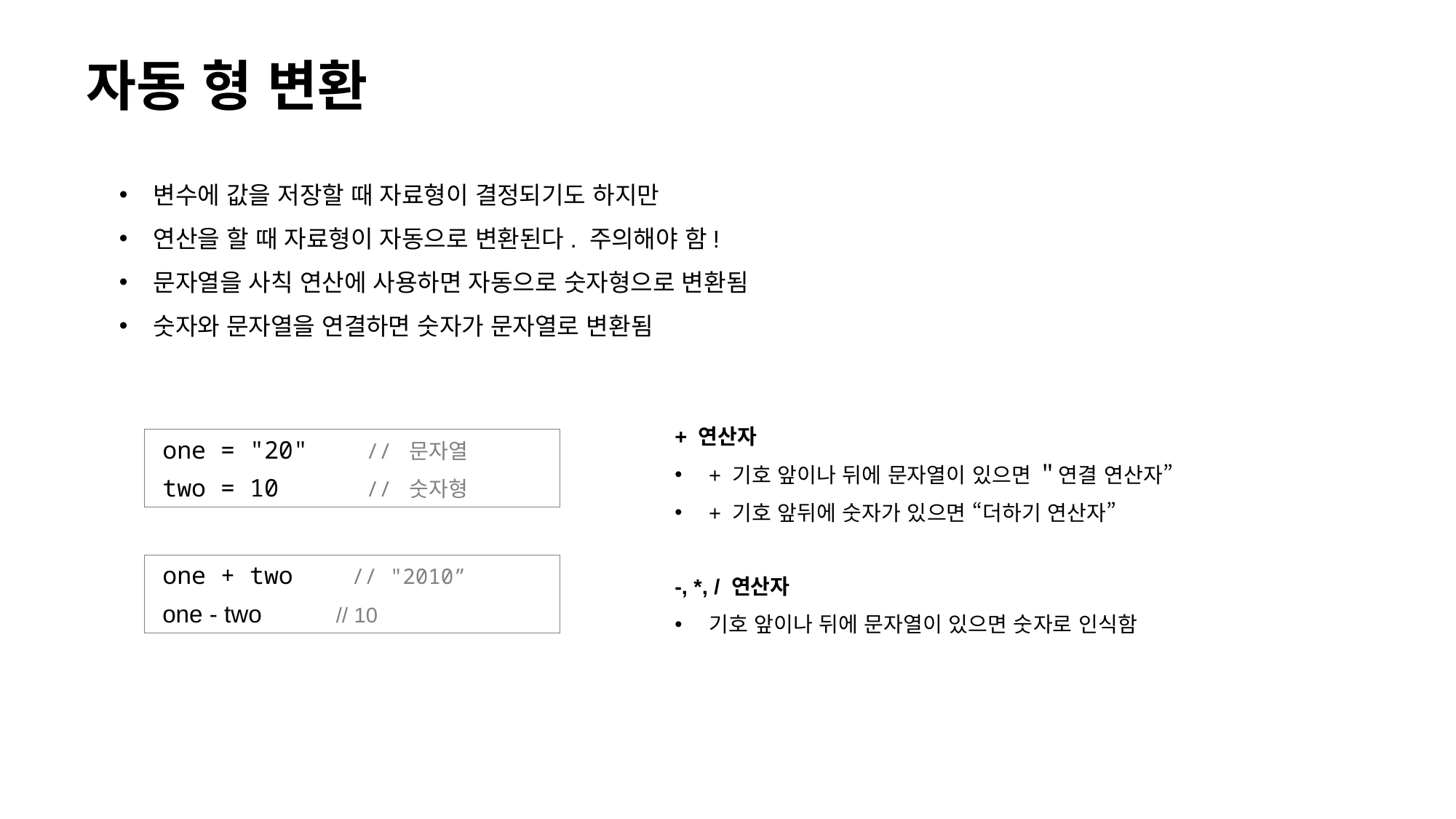

# 자동 형 변환
변수에 값을 저장할 때 자료형이 결정되기도 하지만
연산을 할 때 자료형이 자동으로 변환된다. 주의해야 함!
문자열을 사칙 연산에 사용하면 자동으로 숫자형으로 변환됨
숫자와 문자열을 연결하면 숫자가 문자열로 변환됨
+ 연산자
+ 기호 앞이나 뒤에 문자열이 있으면 ＂연결 연산자”
+ 기호 앞뒤에 숫자가 있으면 “더하기 연산자”
one = "20"    // 문자열
two = 10      // 숫자형
one + two    // "2010”
one - two           // 10
-, *, / 연산자
기호 앞이나 뒤에 문자열이 있으면 숫자로 인식함